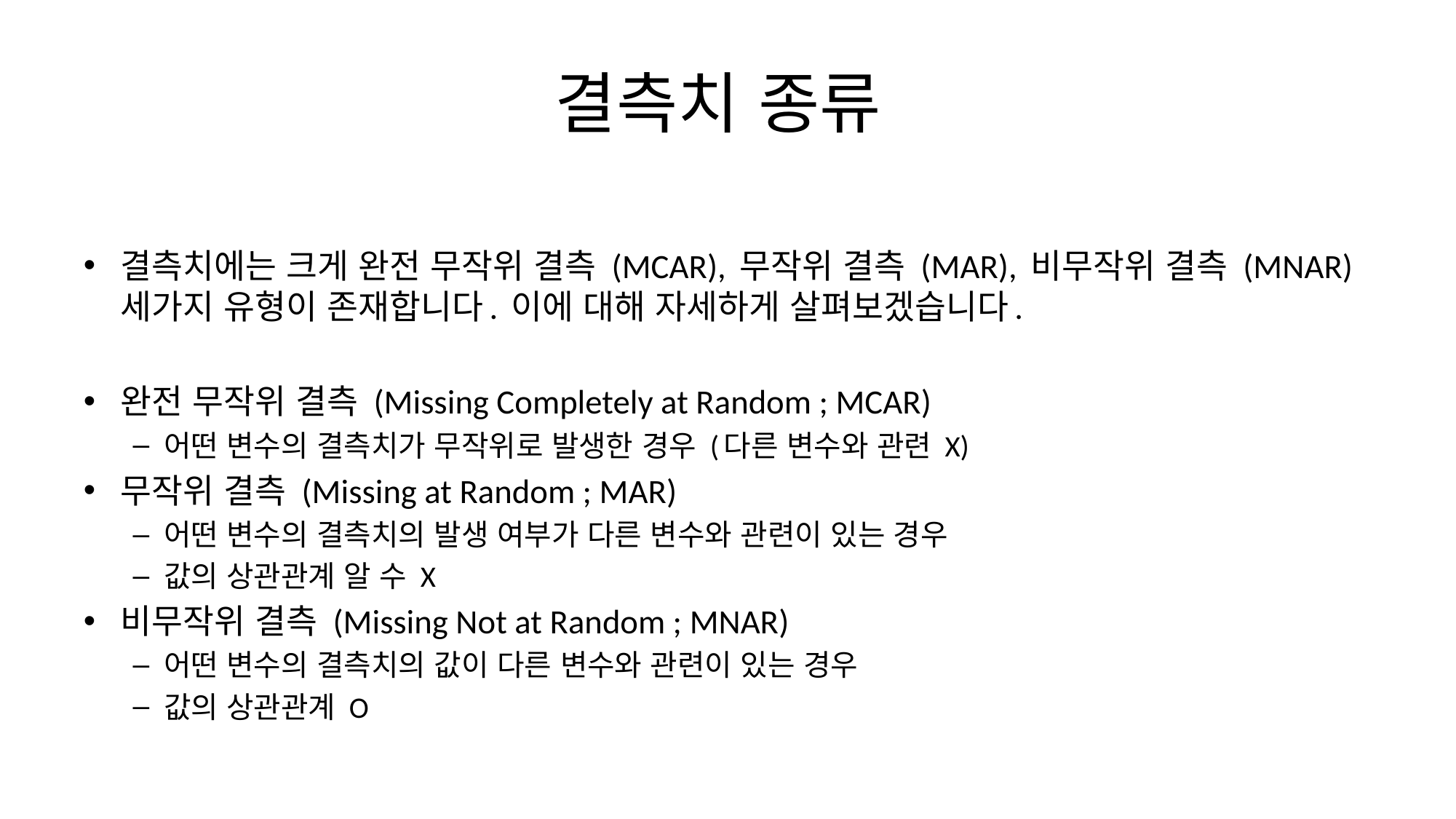

# 결측치 종류

결측치에는 크게 완전 무작위 결측 (MCAR), 무작위 결측 (MAR), 비무작위 결측 (MNAR) 세가지 유형이 존재합니다. 이에 대해 자세하게 살펴보겠습니다.

완전 무작위 결측 (Missing Completely at Random ; MCAR)
어떤 변수의 결측치가 무작위로 발생한 경우 (다른 변수와 관련 X)
무작위 결측 (Missing at Random ; MAR)
어떤 변수의 결측치의 발생 여부가 다른 변수와 관련이 있는 경우
값의 상관관계 알 수 X
비무작위 결측 (Missing Not at Random ; MNAR)
어떤 변수의 결측치의 값이 다른 변수와 관련이 있는 경우
값의 상관관계 O